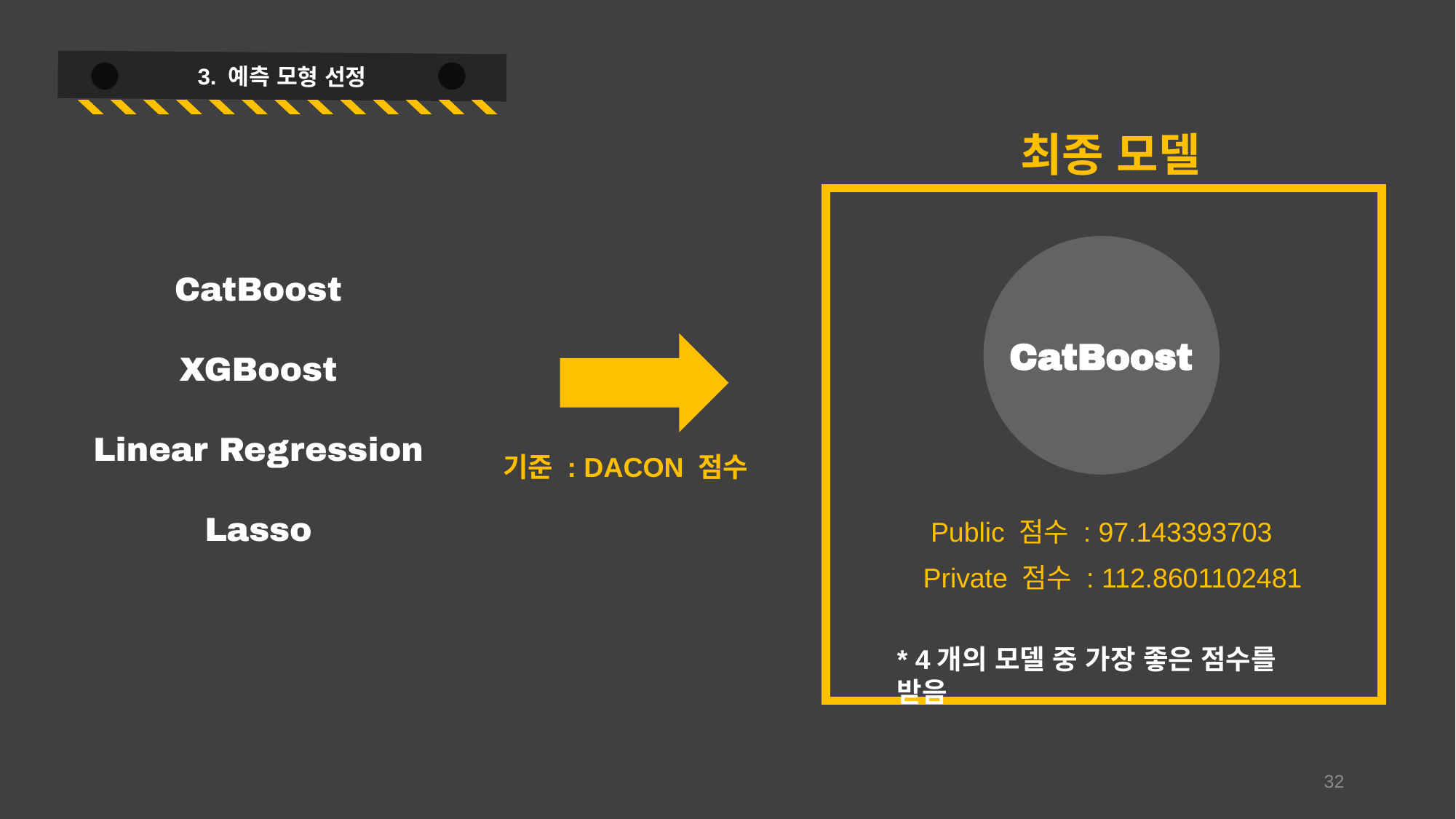

3. 예측 모형 선정

최종 모델

CatBoost

XGBoost

Linear Regression

Lasso
CatBoost

기준 : DACON 점수
Public 점수 : 97.143393703
Private 점수 : 112.8601102481
* 4개의 모델 중 가장 좋은 점수를 받음

32